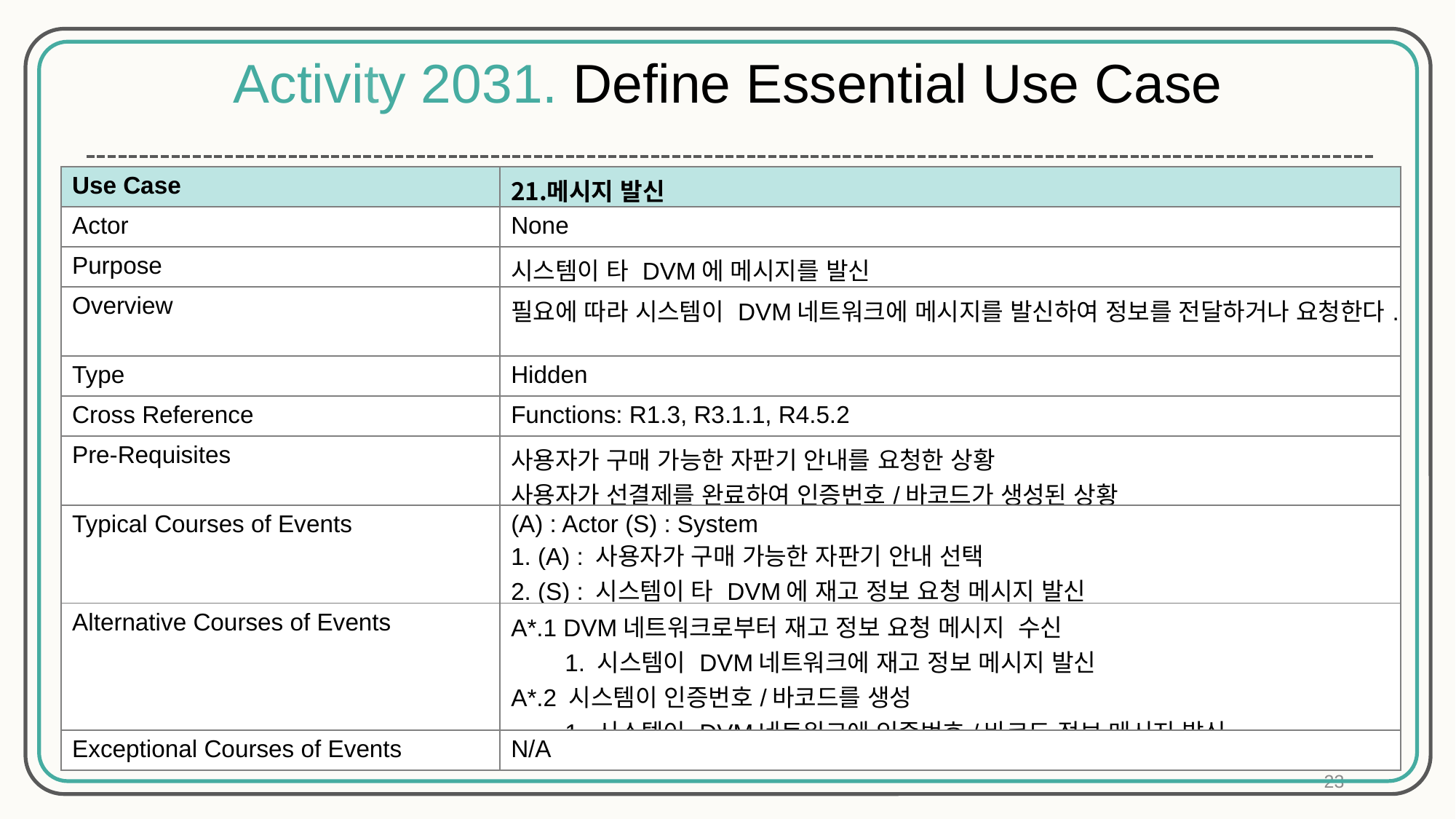

Activity 2031. Define Essential Use Case
| Use Case | 메시지 발신 |
| --- | --- |
| Actor | None |
| Purpose | 시스템이 타 DVM에 메시지를 발신 |
| Overview | 필요에 따라 시스템이 DVM네트워크에 메시지를 발신하여 정보를 전달하거나 요청한다. |
| Type | Hidden |
| Cross Reference | Functions: R1.3, R3.1.1, R4.5.2 |
| Pre-Requisites | 사용자가 구매 가능한 자판기 안내를 요청한 상황  사용자가 선결제를 완료하여 인증번호/바코드가 생성된 상황 |
| Typical Courses of Events | (A) : Actor (S) : System  1. (A) : 사용자가 구매 가능한 자판기 안내 선택  2. (S) : 시스템이 타 DVM에 재고 정보 요청 메시지 발신 |
| Alternative Courses of Events | A\*.1 DVM네트워크로부터 재고 정보 요청 메시지  수신          1. 시스템이 DVM네트워크에 재고 정보 메시지 발신  A\*.2 시스템이 인증번호/바코드를 생성          1. 시스템이 DVM네트워크에 인증번호/바코드 정보 메시지 발신 |
| Exceptional Courses of Events | N/A |
23